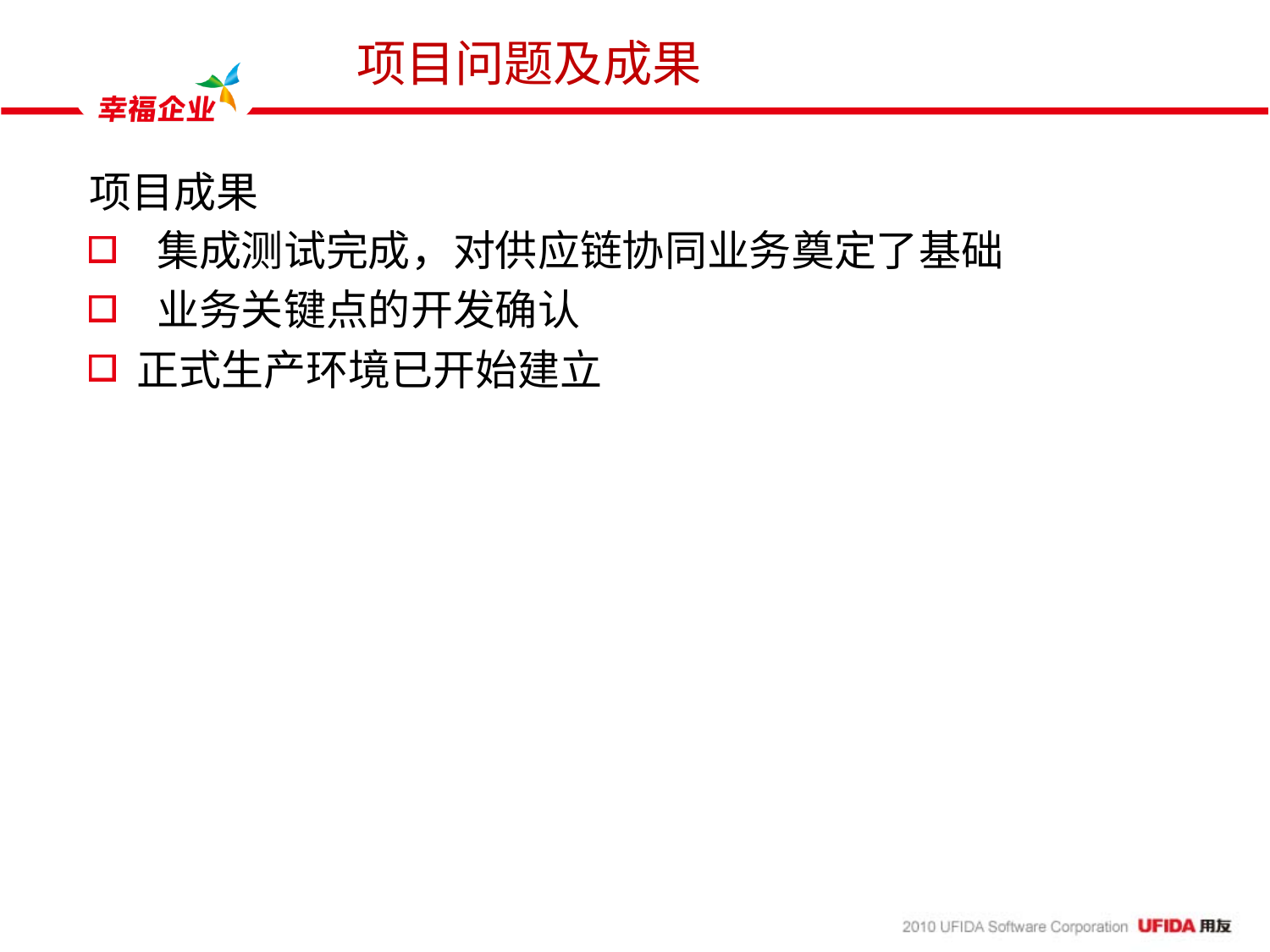

# 项目问题及成果
项目成果
 集成测试完成，对供应链协同业务奠定了基础
 业务关键点的开发确认
正式生产环境已开始建立